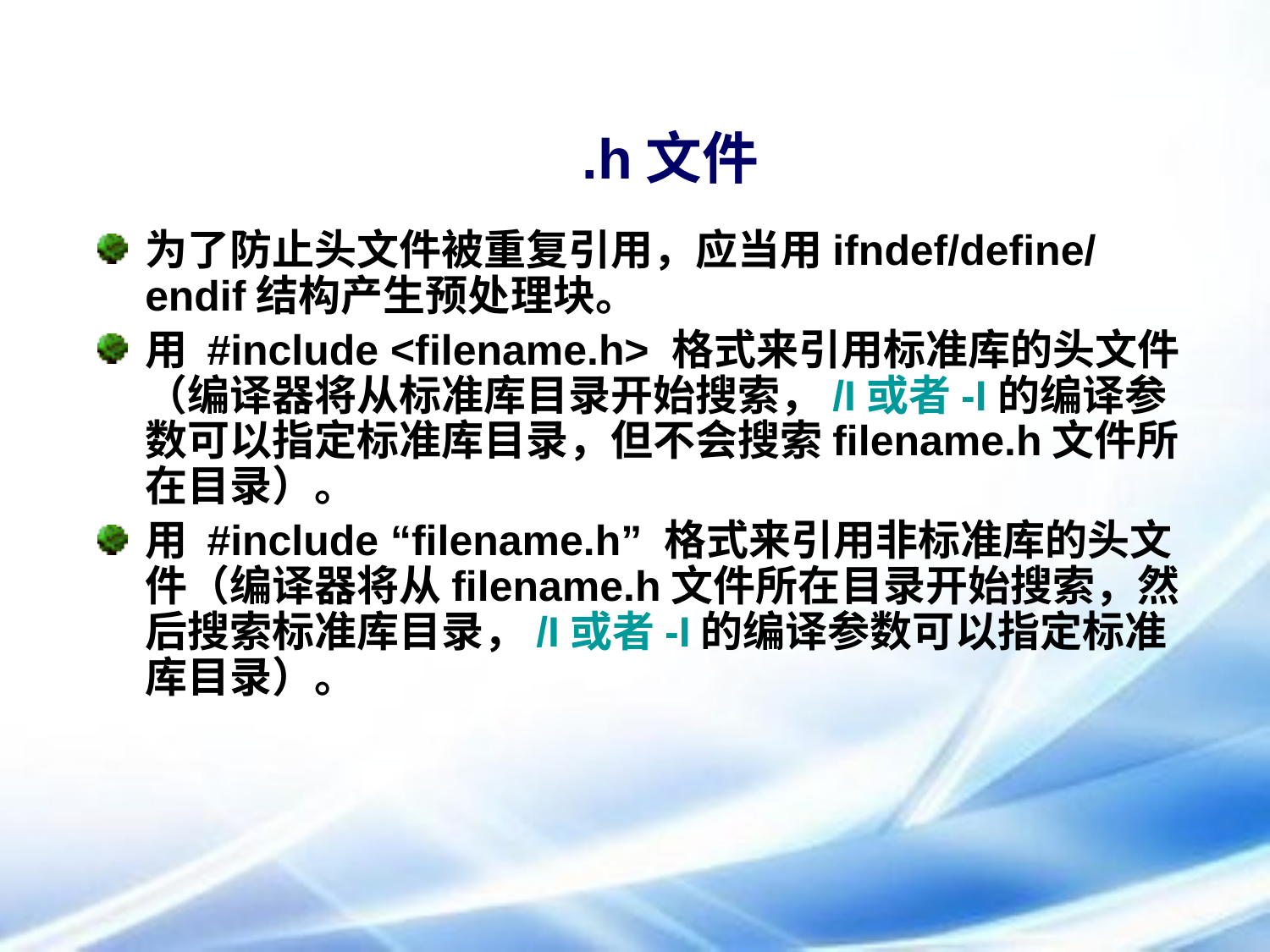

# .h文件
为了防止头文件被重复引用，应当用ifndef/define/endif结构产生预处理块。
用 #include <filename.h> 格式来引用标准库的头文件（编译器将从标准库目录开始搜索，/I或者-I的编译参数可以指定标准库目录，但不会搜索filename.h文件所在目录）。
用 #include “filename.h” 格式来引用非标准库的头文件（编译器将从filename.h文件所在目录开始搜索，然后搜索标准库目录，/I或者-I的编译参数可以指定标准库目录）。